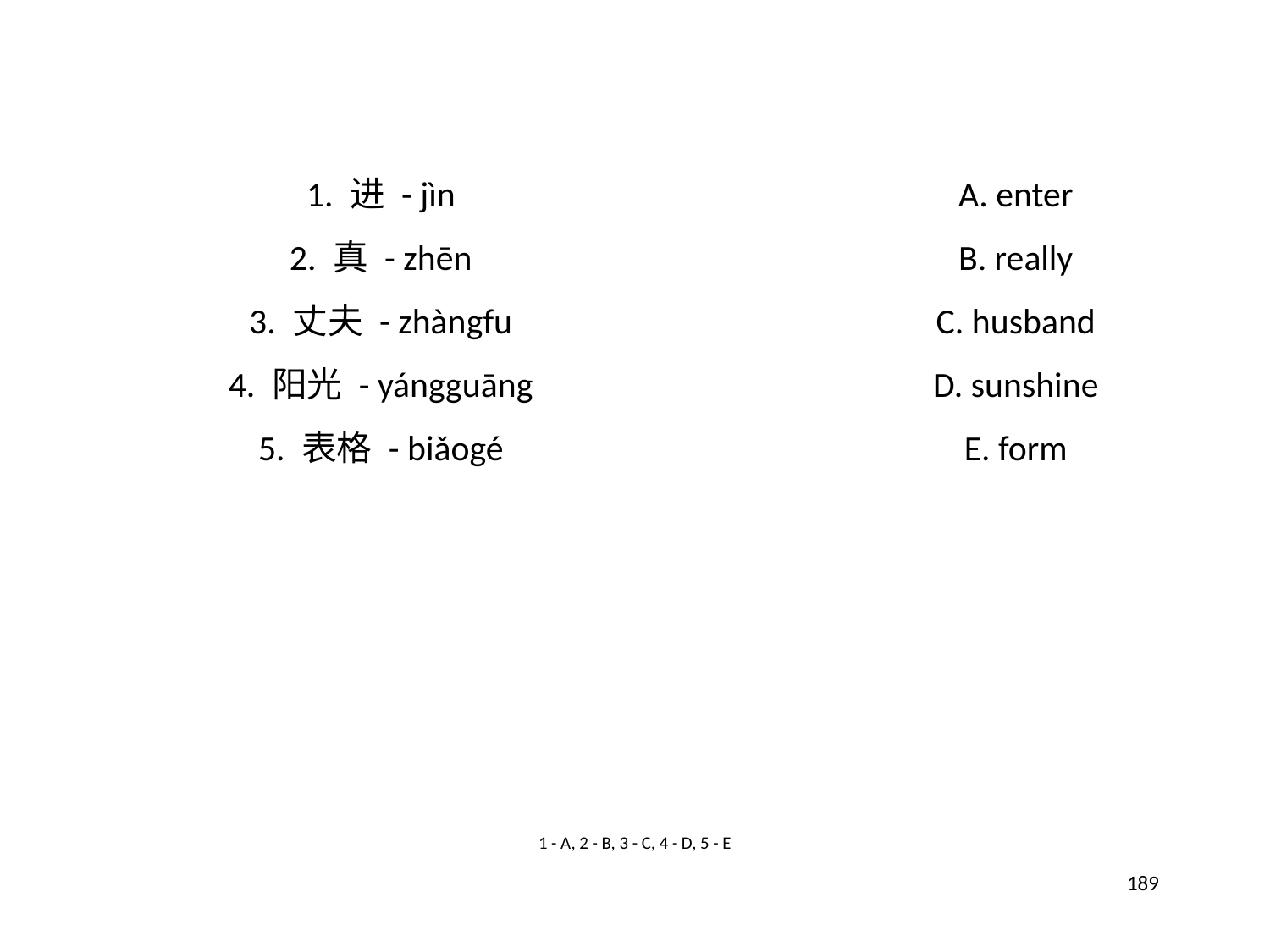

1. 进 - jìn

A. enter

2. 真 - zhēn

B. really

3. 丈夫 - zhàngfu

C. husband

4. 阳光 - yángguāng

D. sunshine

5. 表格 - biǎogé

E. form
1 - A, 2 - B, 3 - C, 4 - D, 5 - E

189